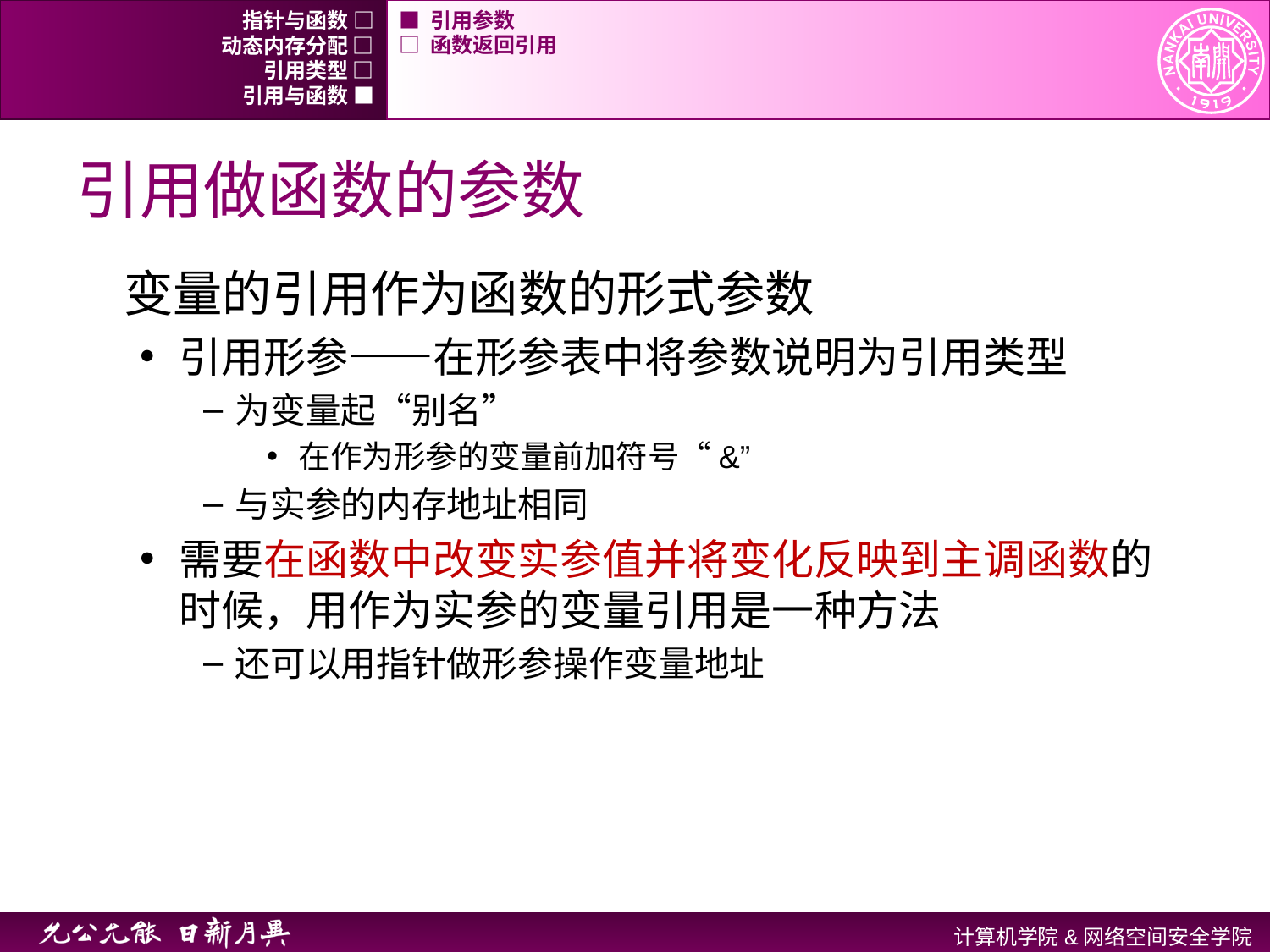

指针与函数 □
■ 引用参数
动态内存分配 □
□ 函数返回引用
引用类型 □

引用与函数 ■

# 引用做函数的参数
变量的引用作为函数的形式参数
引用形参——在形参表中将参数说明为引用类型
为变量起“别名”
在作为形参的变量前加符号“&”
与实参的内存地址相同
需要在函数中改变实参值并将变化反映到主调函数的时候，用作为实参的变量引用是一种方法
还可以用指针做形参操作变量地址